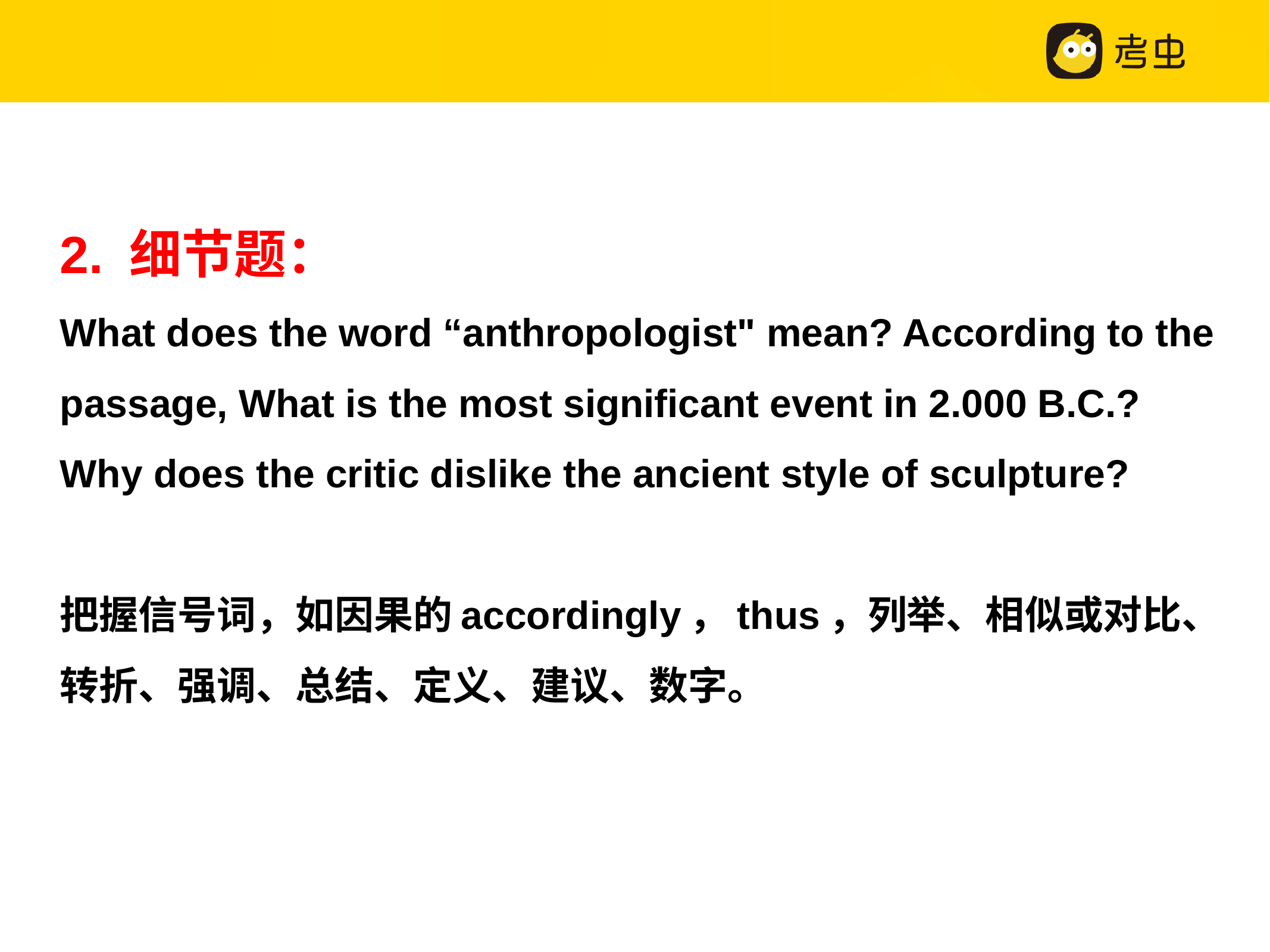

2. 细节题：
What does the word “anthropologist" mean? According to the passage, What is the most significant event in 2.000 B.C.?
Why does the critic dislike the ancient style of sculpture?

把握信号词，如因果的accordingly，thus，列举、相似或对比、转折、强调、总结、定义、建议、数字。